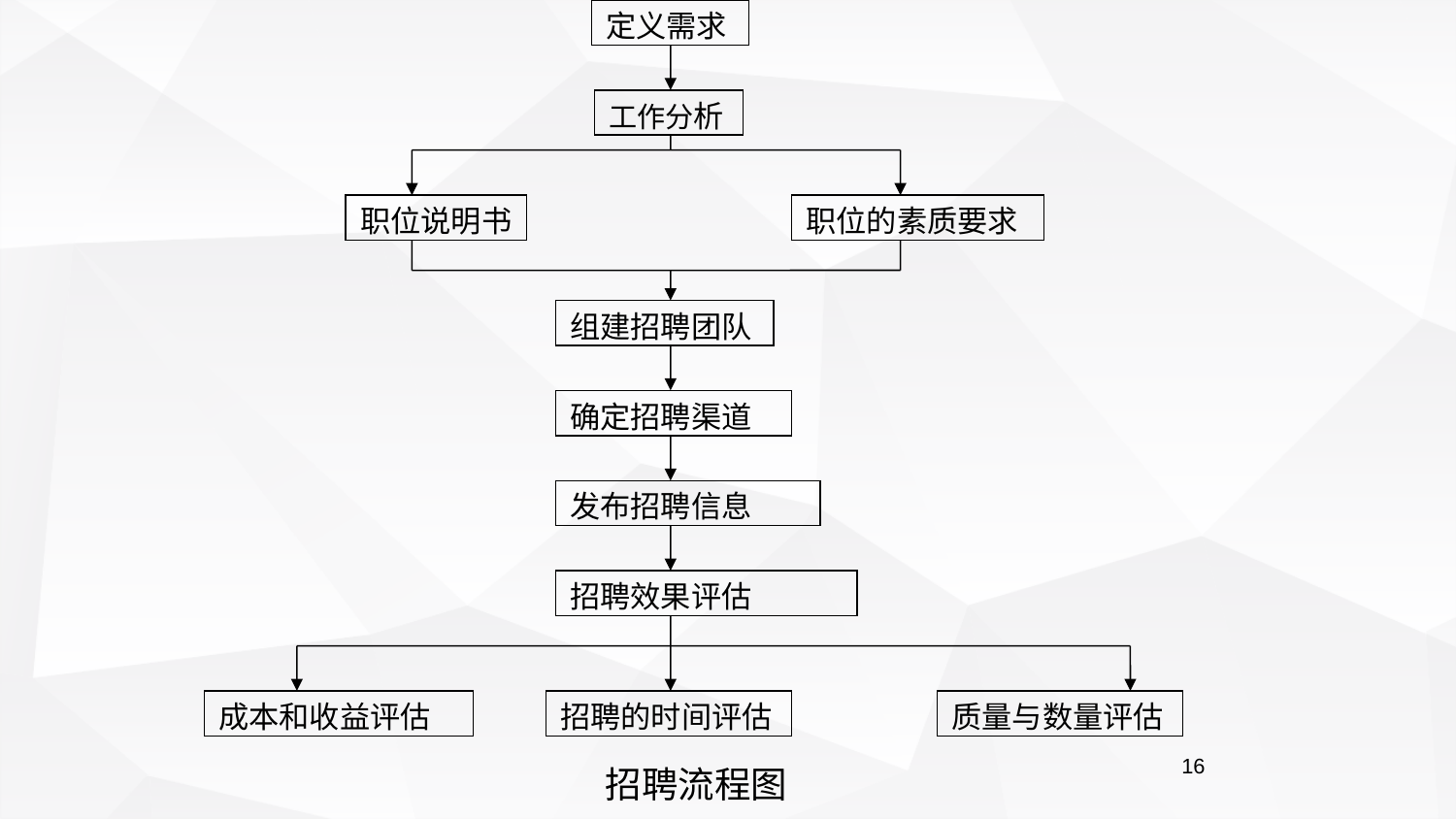

定义需求

工作分析

职位说明书
职位的素质要求

组建招聘团队

确定招聘渠道

发布招聘信息

招聘效果评估

成本和收益评估
招聘的时间评估
质量与数量评估
16
招聘流程图